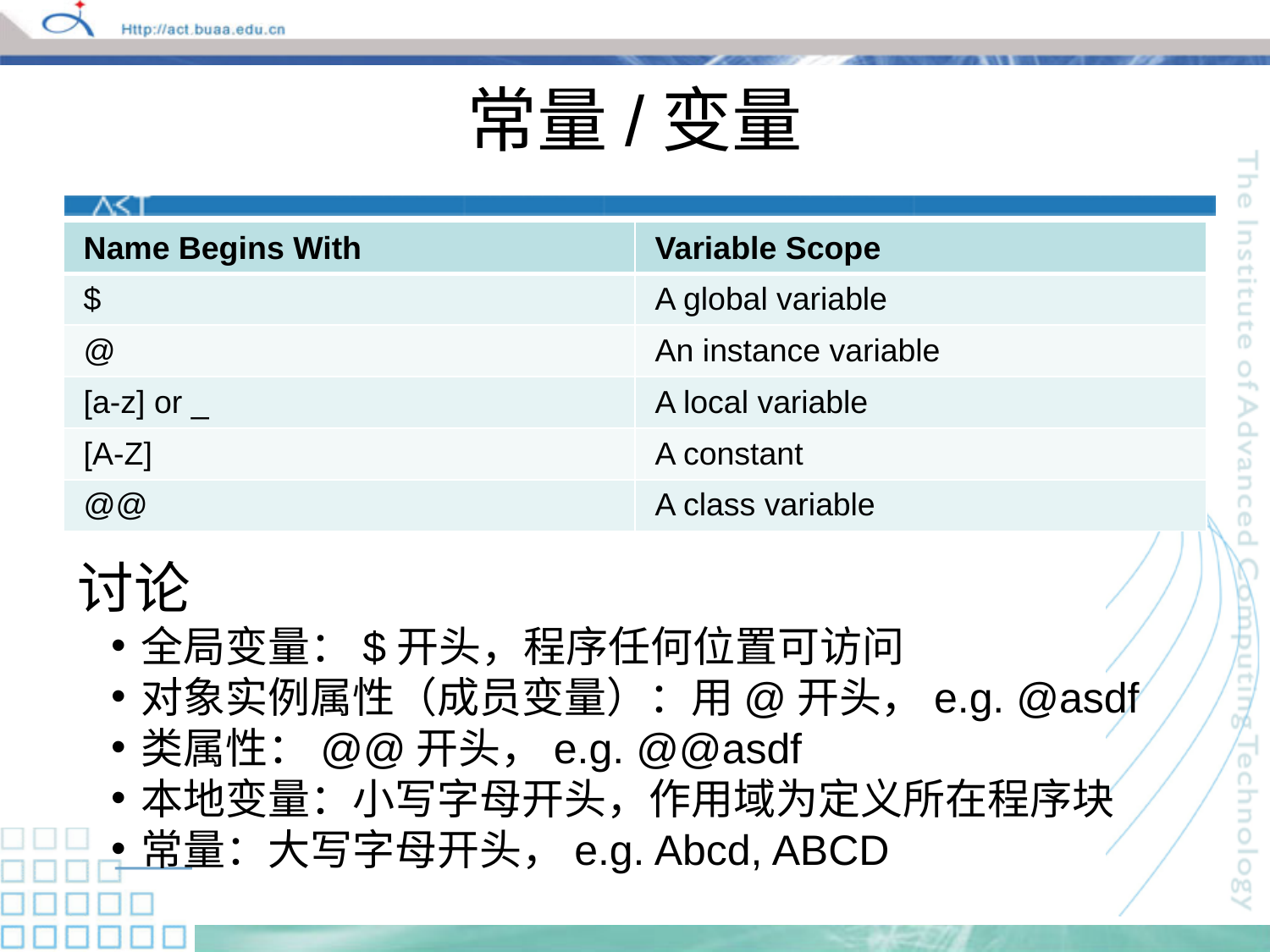

# 常量/变量
| Name Begins With | Variable Scope |
| --- | --- |
| $ | A global variable |
| @ | An instance variable |
| [a-z] or \_ | A local variable |
| [A-Z] | A constant |
| @@ | A class variable |
讨论
全局变量：$开头，程序任何位置可访问
对象实例属性（成员变量）：用@开头，e.g. @asdf
类属性：@@开头，e.g. @@asdf
本地变量：小写字母开头，作用域为定义所在程序块
常量：大写字母开头，e.g. Abcd, ABCD